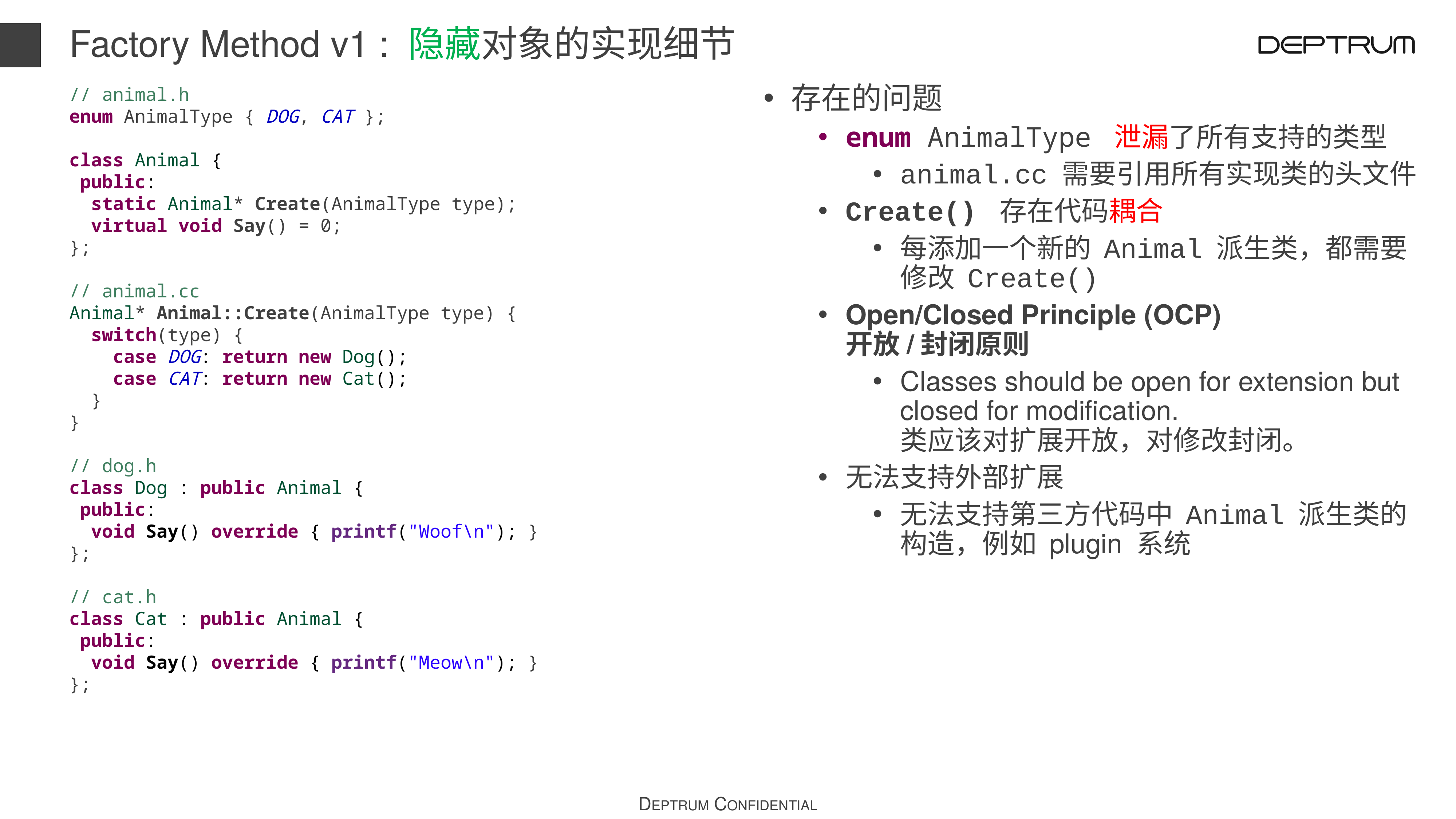

# Factory Method v1 : 隐藏对象的实现细节
3
// animal.h
enum AnimalType { DOG, CAT };
class Animal {
 public:
  static Animal* Create(AnimalType type);
  virtual void Say() = 0;
};
// animal.cc
Animal* Animal::Create(AnimalType type) {
  switch(type) {
    case DOG: return new Dog();
    case CAT: return new Cat();
  }
}

// dog.h
class Dog : public Animal {
 public:
  void Say() override { printf("Woof\n"); }
};
// cat.h
class Cat : public Animal {
 public:
  void Say() override { printf("Meow\n"); }
};
存在的问题
enum AnimalType 泄漏了所有支持的类型
animal.cc 需要引用所有实现类的头文件
Create() 存在代码耦合
每添加一个新的 Animal 派生类，都需要修改 Create()
Open/Closed Principle (OCP)
开放/封闭原则
Classes should be open for extension but closed for modification.
类应该对扩展开放，对修改封闭。
无法支持外部扩展
无法支持第三方代码中 Animal 派生类的构造，例如 plugin 系统
DEPTRUM CONFIDENTIAL